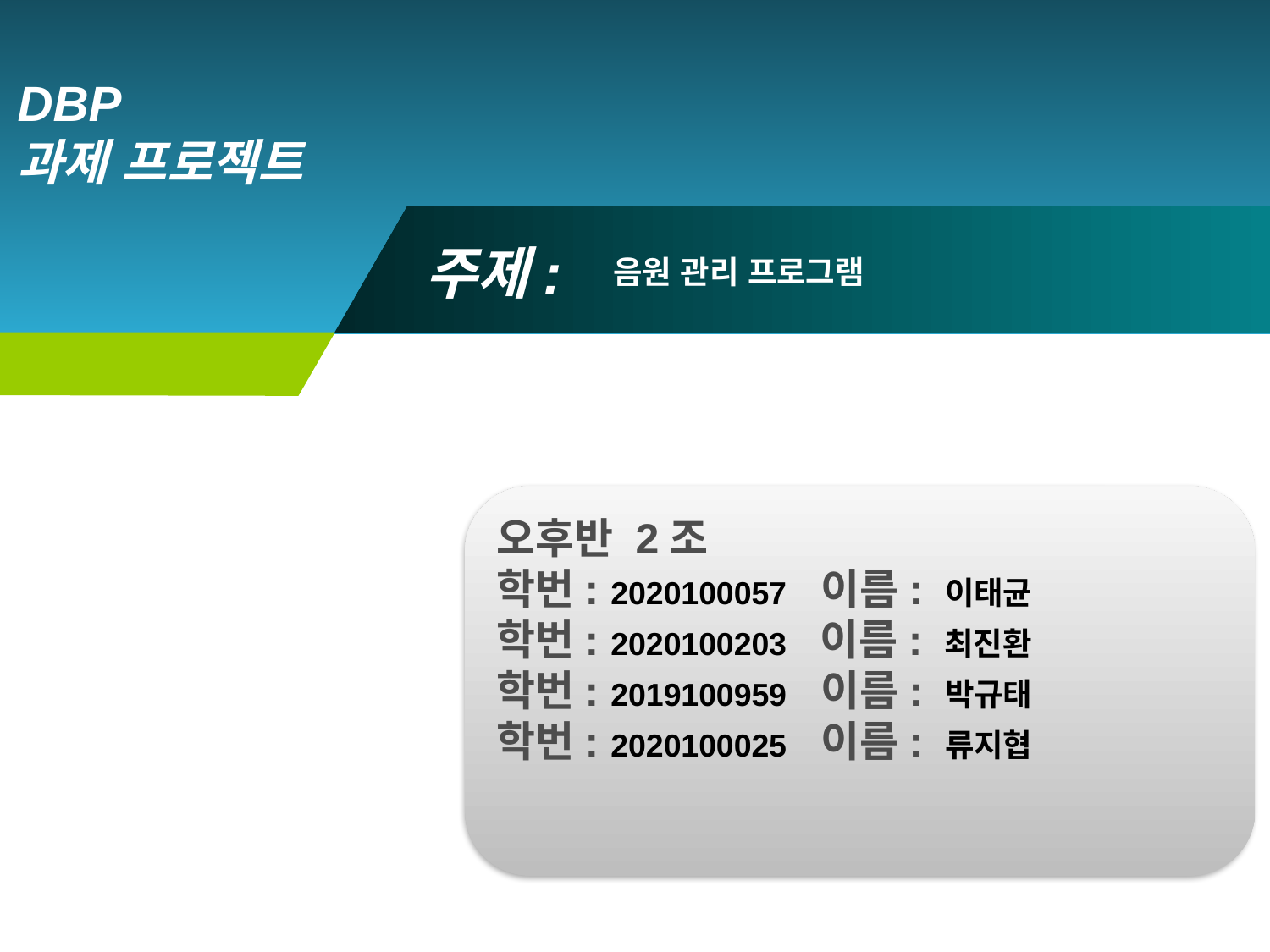

DBP
과제 프로젝트
# 주제:
음원 관리 프로그램

오후반 2조
학번: 2020100057   이름: 이태균
학번: 2020100203  이름: 최진환
학번: 2019100959   이름: 박규태
학번: 2020100025   이름: 류지협